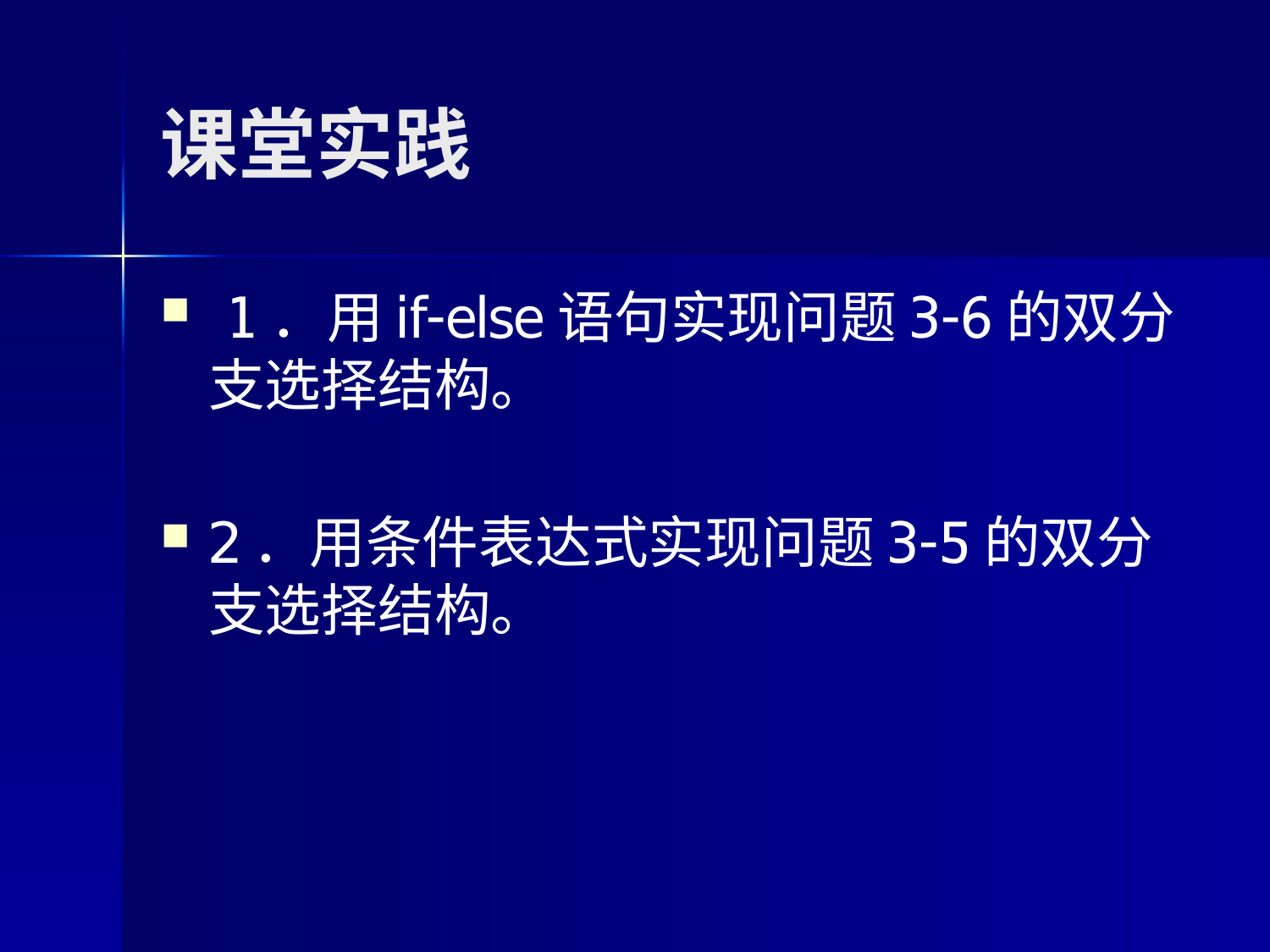

# 课堂实践
 1．用if-else语句实现问题3-6的双分支选择结构。

2．用条件表达式实现问题3-5的双分支选择结构。